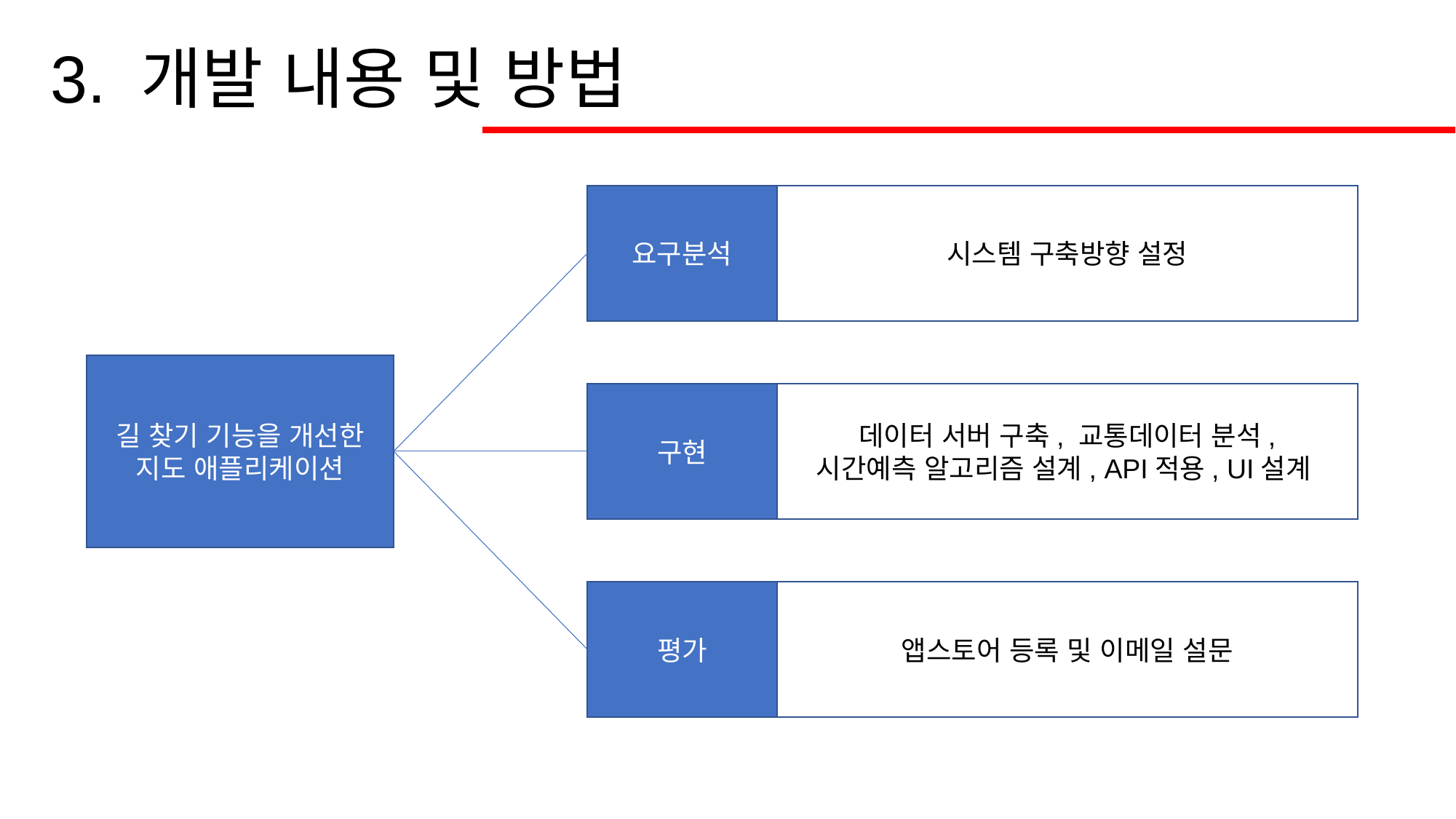

3. 개발 내용 및 방법
요구분석
시스템 구축방향 설정
길 찾기 기능을 개선한 지도 애플리케이션
구현
데이터 서버 구축, 교통데이터 분석,
시간예측 알고리즘 설계, API적용, UI설계
평가
앱스토어 등록 및 이메일 설문